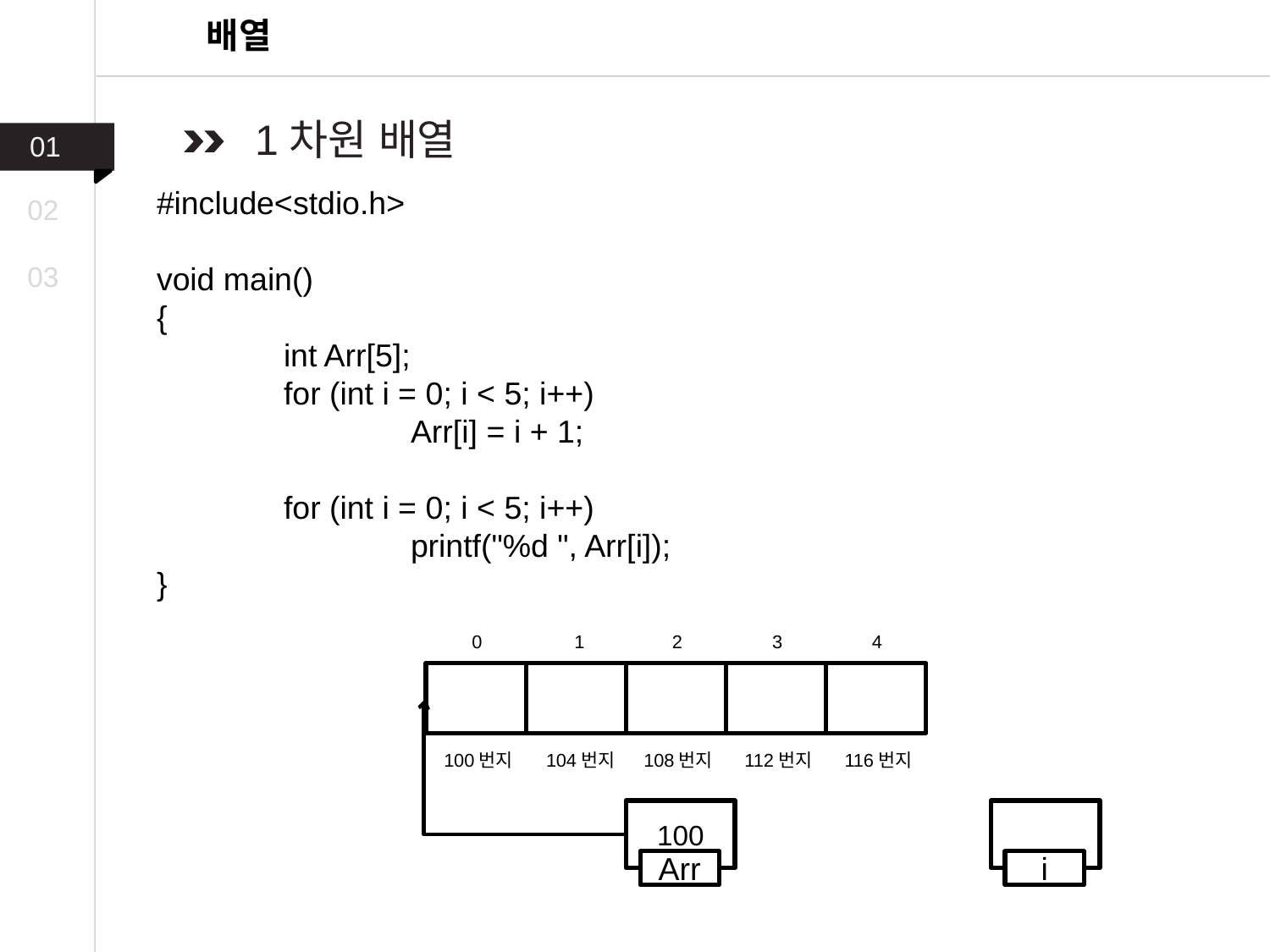

배열
 1차원 배열
01

#include<stdio.h>

void main()
{
	int Arr[5];
	for (int i = 0; i < 5; i++)
		Arr[i] = i + 1;

	for (int i = 0; i < 5; i++)
		printf("%d ", Arr[i]);
}
02
03
0
1
2
3
4

100번지
104번지
108번지
112번지
116번지

100
i
Arr